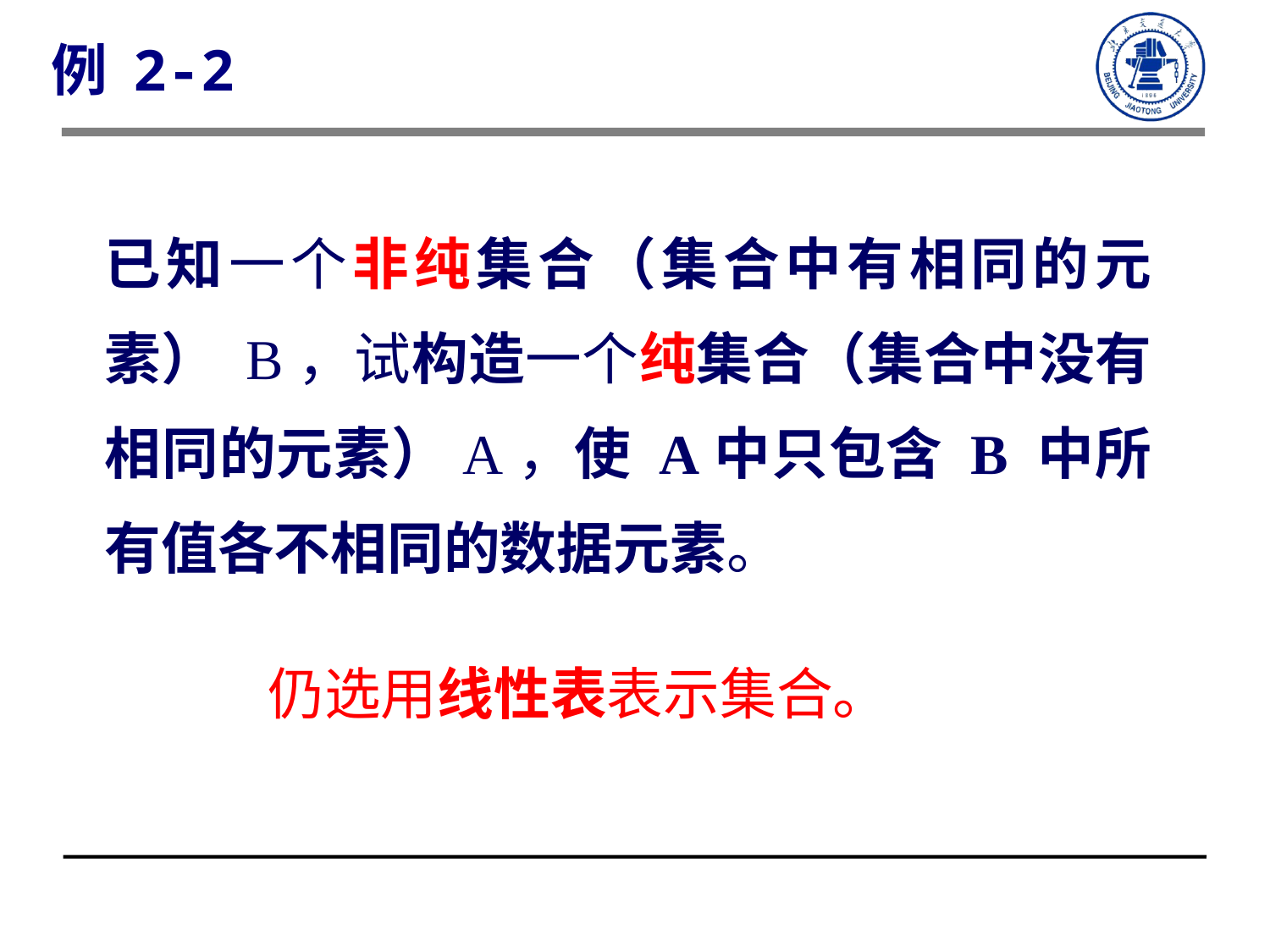

例 2-2
已知一个非纯集合（集合中有相同的元素） B，试构造一个纯集合（集合中没有相同的元素）A，使 A中只包含 B 中所有值各不相同的数据元素。
仍选用线性表表示集合。